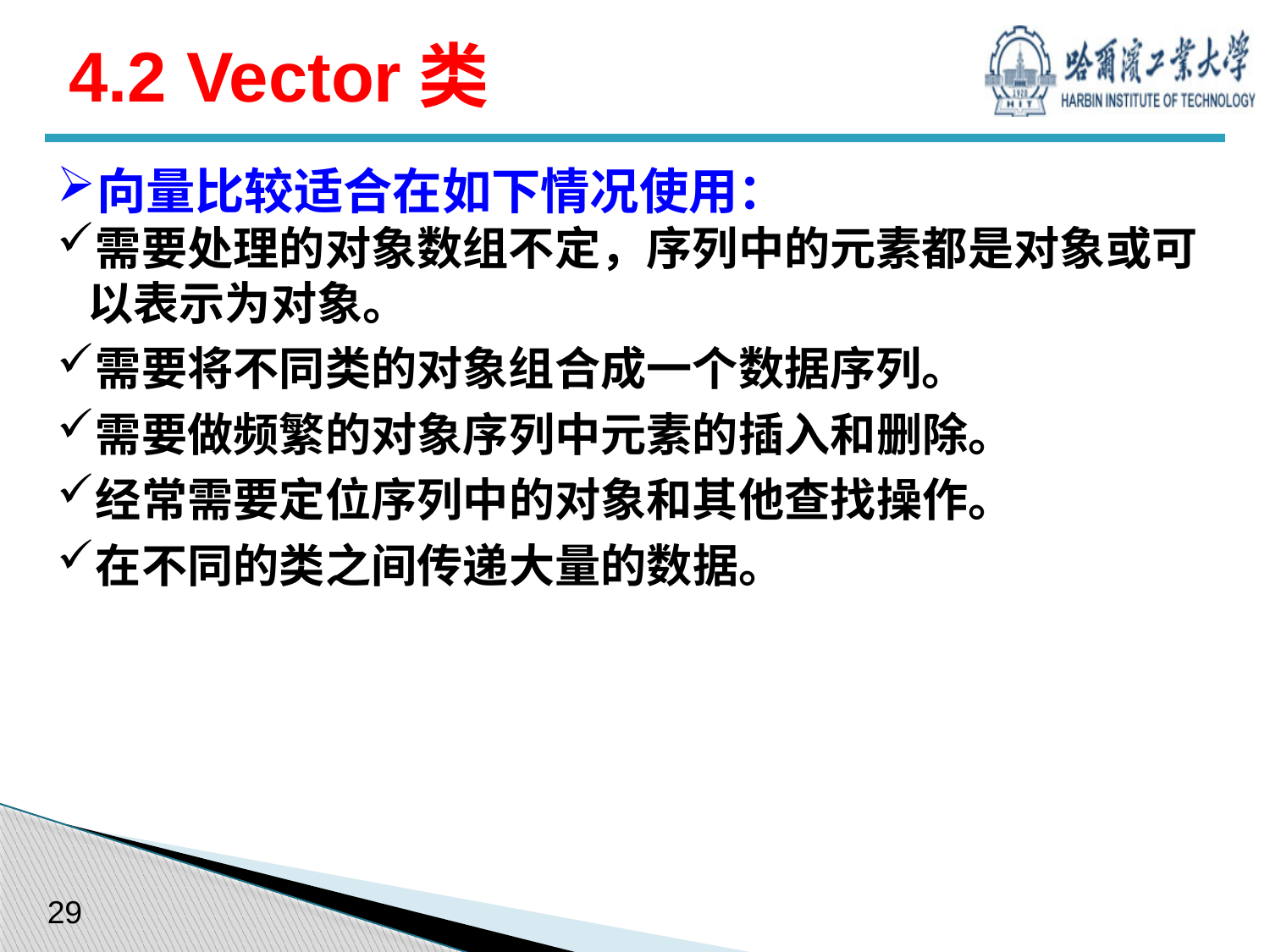

# 4.2 Vector类
向量比较适合在如下情况使用：
需要处理的对象数组不定，序列中的元素都是对象或可以表示为对象。
需要将不同类的对象组合成一个数据序列。
需要做频繁的对象序列中元素的插入和删除。
经常需要定位序列中的对象和其他查找操作。
在不同的类之间传递大量的数据。